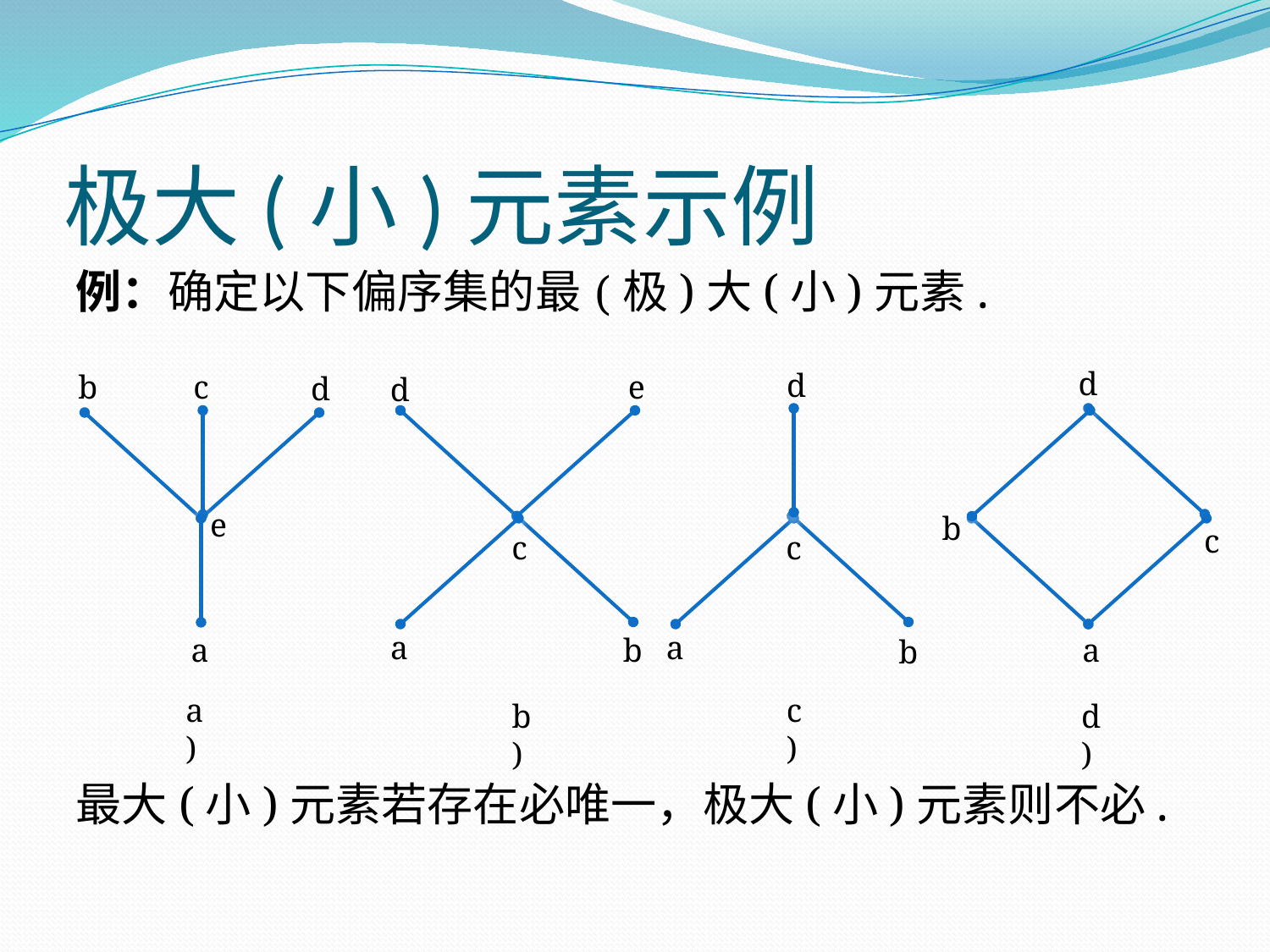

# 极大(小)元素示例
例：确定以下偏序集的最(极)大(小)元素.

最大(小)元素若存在必唯一，极大(小)元素则不必.

d
d
b
c
e
d
d
e
b
c
c
c
a
a
a
b
a
b
a)
c)
b)
d)